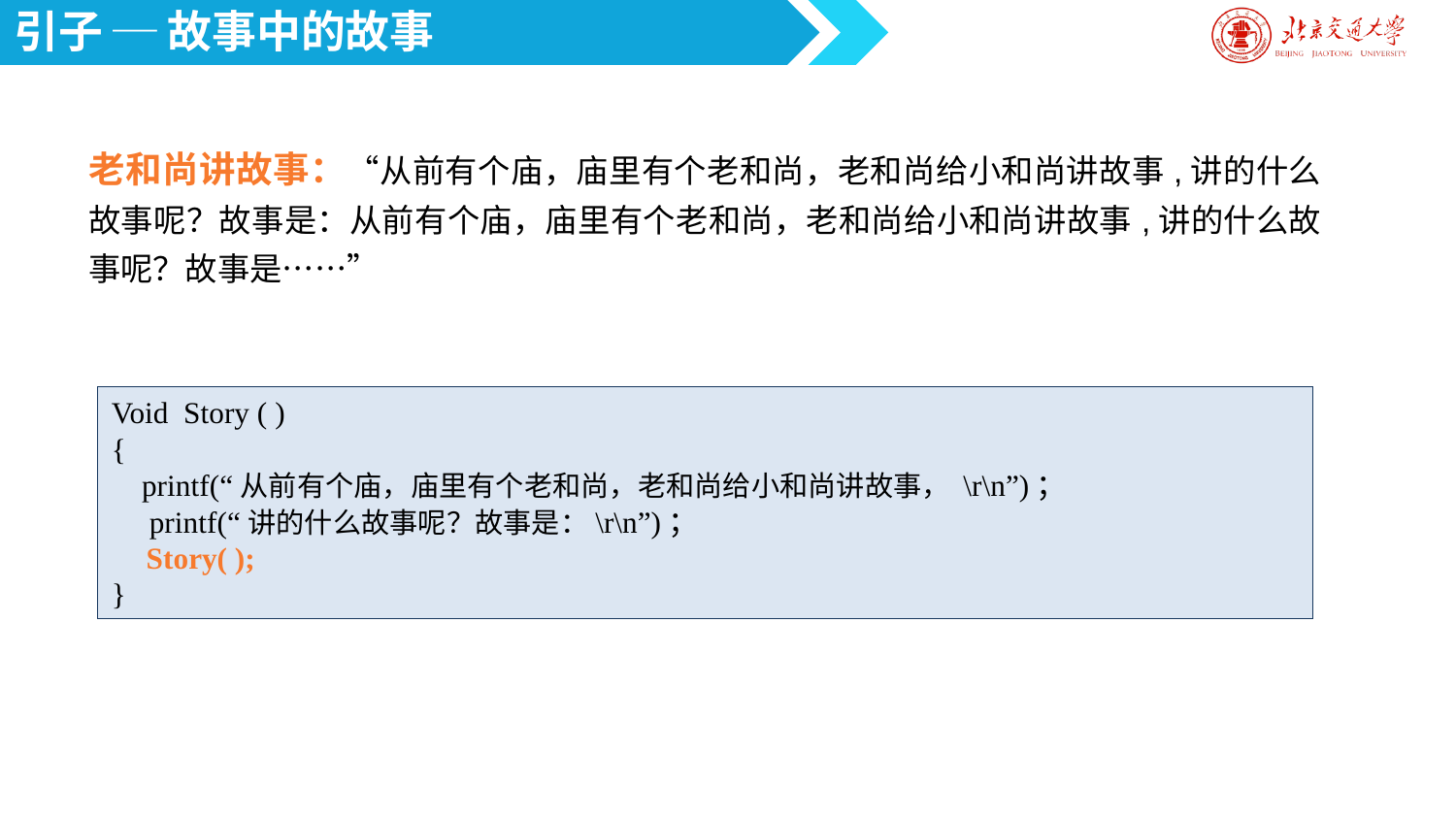

引子 ─ 故事中的故事
老和尚讲故事：“从前有个庙，庙里有个老和尚，老和尚给小和尚讲故事,讲的什么故事呢？故事是：从前有个庙，庙里有个老和尚，老和尚给小和尚讲故事,讲的什么故事呢？故事是……”
Void  Story ( )
{
    printf(“从前有个庙，庙里有个老和尚，老和尚给小和尚讲故事， \r\n”)；
　printf(“讲的什么故事呢？故事是：\r\n”)；
    Story( );
}